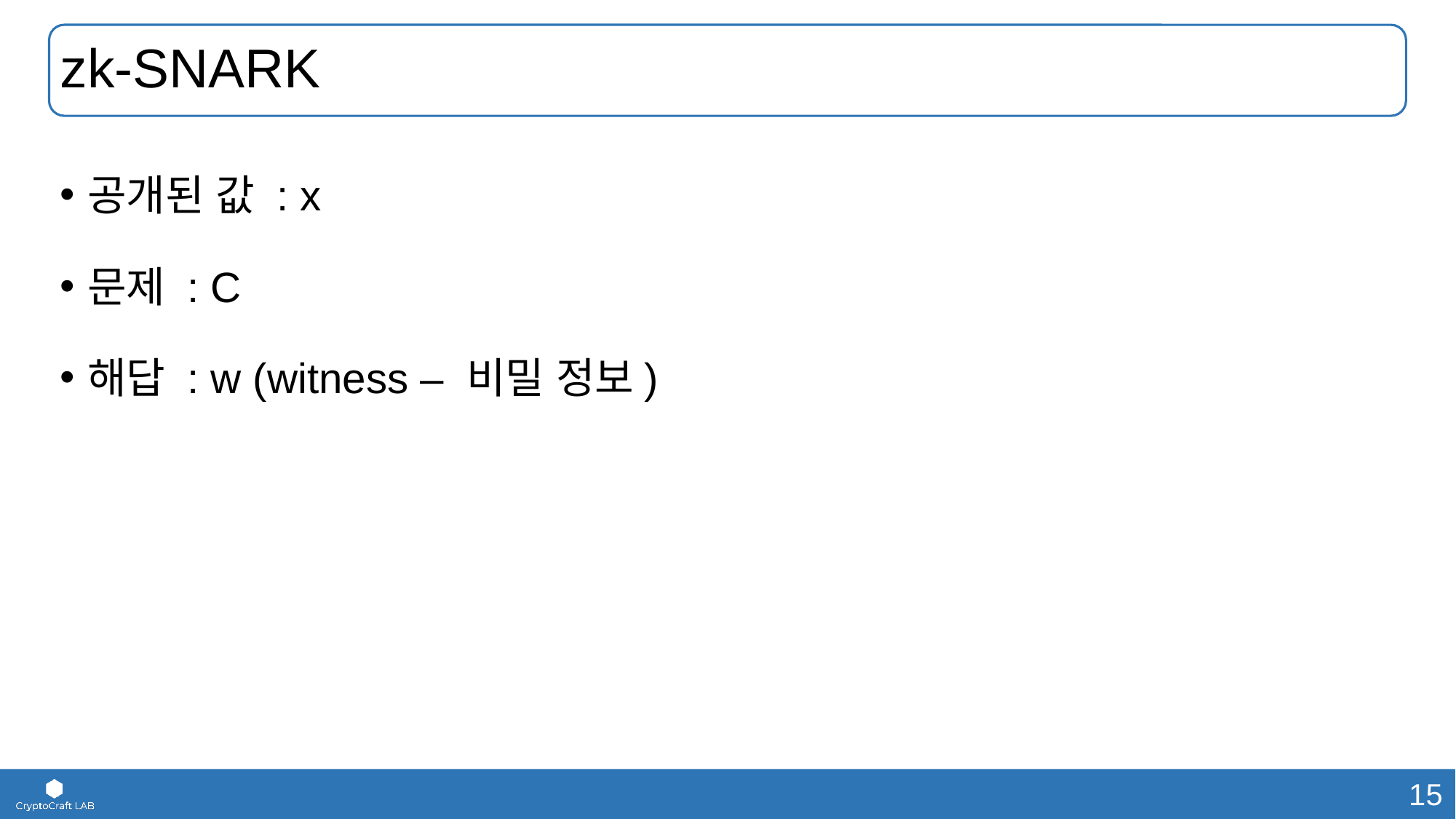

# zk-SNARK
공개된 값 : x
문제 : C
해답 : w (witness – 비밀 정보)